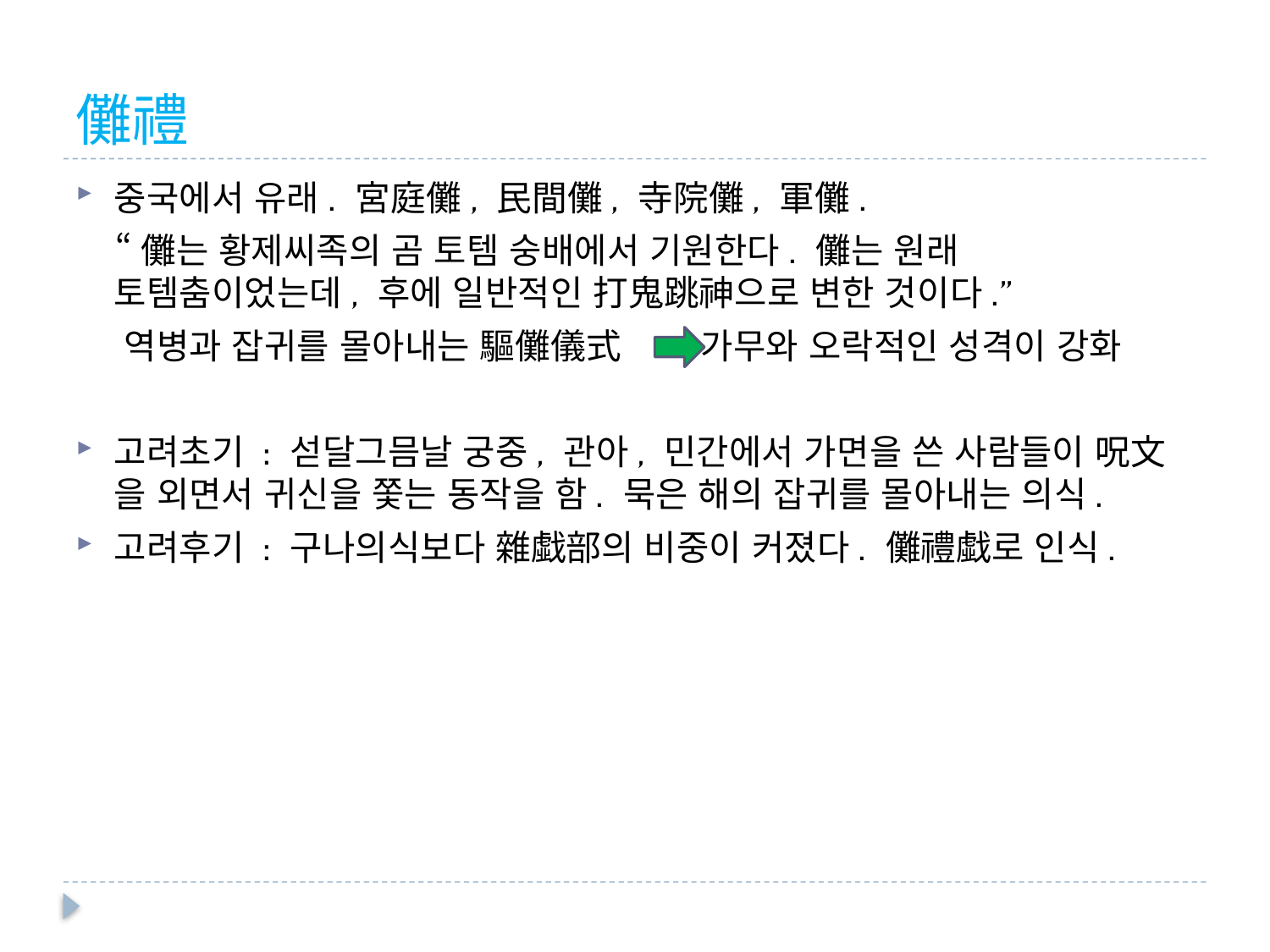

# 儺禮
중국에서 유래. 宮庭儺, 民間儺, 寺院儺, 軍儺.
    “儺는 황제씨족의 곰 토템 숭배에서 기원한다. 儺는 원래 토템춤이었는데, 후에 일반적인 打鬼跳神으로 변한 것이다.”
    역병과 잡귀를 몰아내는 驅儺儀式        가무와 오락적인 성격이 강화

고려초기 : 섣달그믐날 궁중, 관아, 민간에서 가면을 쓴 사람들이 呪文을 외면서 귀신을 쫓는 동작을 함. 묵은 해의 잡귀를 몰아내는 의식.
고려후기 : 구나의식보다 雜戱部의 비중이 커졌다. 儺禮戱로 인식.